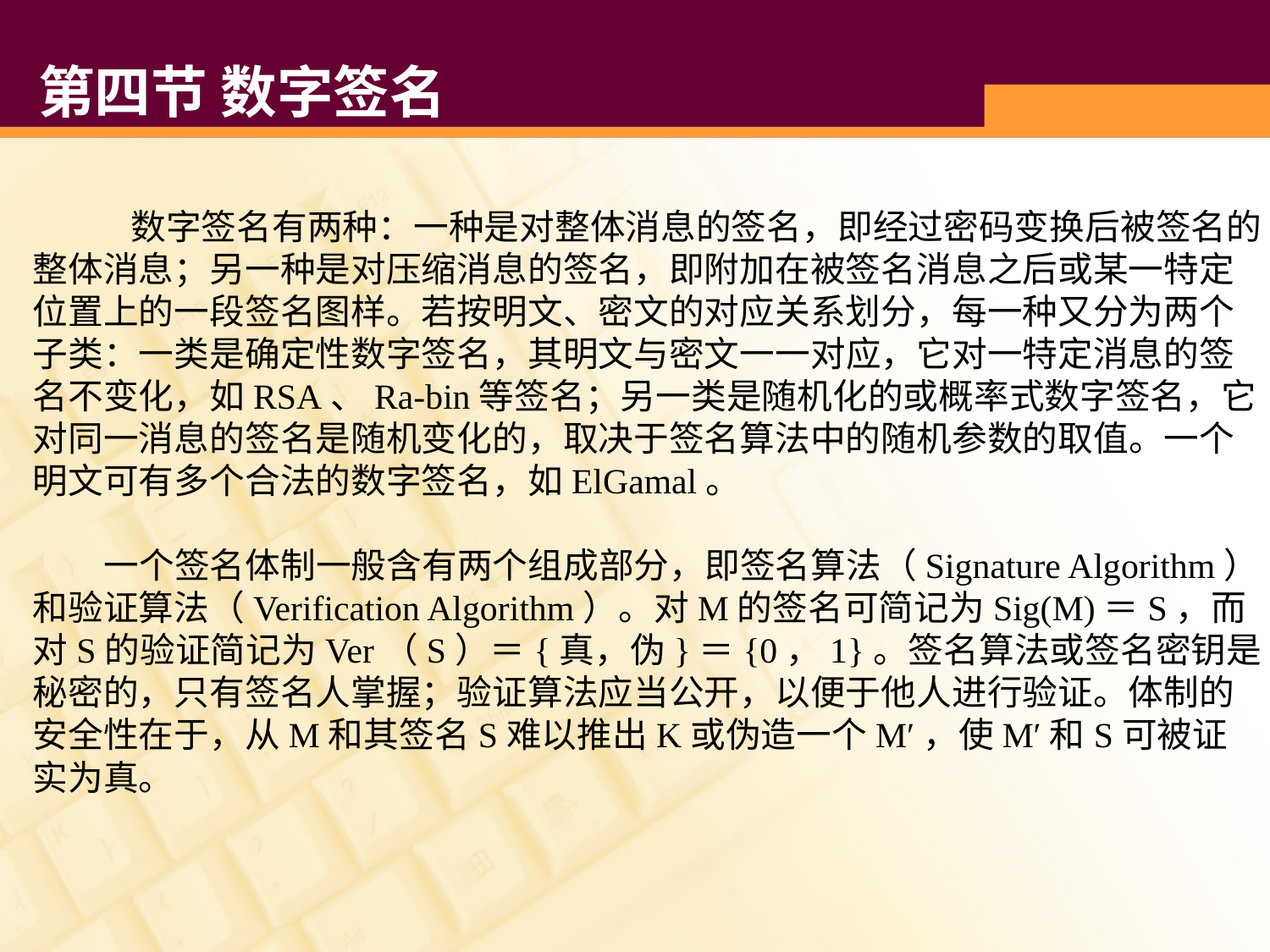

# 第四节 数字签名

         数字签名有两种：一种是对整体消息的签名，即经过密码变换后被签名的整体消息；另一种是对压缩消息的签名，即附加在被签名消息之后或某一特定位置上的一段签名图样。若按明文、密文的对应关系划分，每一种又分为两个子类：一类是确定性数字签名，其明文与密文一一对应，它对一特定消息的签名不变化，如RSA、Ra-bin等签名；另一类是随机化的或概率式数字签名，它对同一消息的签名是随机变化的，取决于签名算法中的随机参数的取值。一个明文可有多个合法的数字签名，如ElGamal。

        一个签名体制一般含有两个组成部分，即签名算法（Signature Algorithm）和验证算法（Verification Algorithm）。对M的签名可简记为Sig(M)＝S，而对S的验证简记为Ver（S）＝{真，伪}＝{0，1}。签名算法或签名密钥是秘密的，只有签名人掌握；验证算法应当公开，以便于他人进行验证。体制的安全性在于，从M和其签名S难以推出K或伪造一个M′，使M′和S可被证实为真。